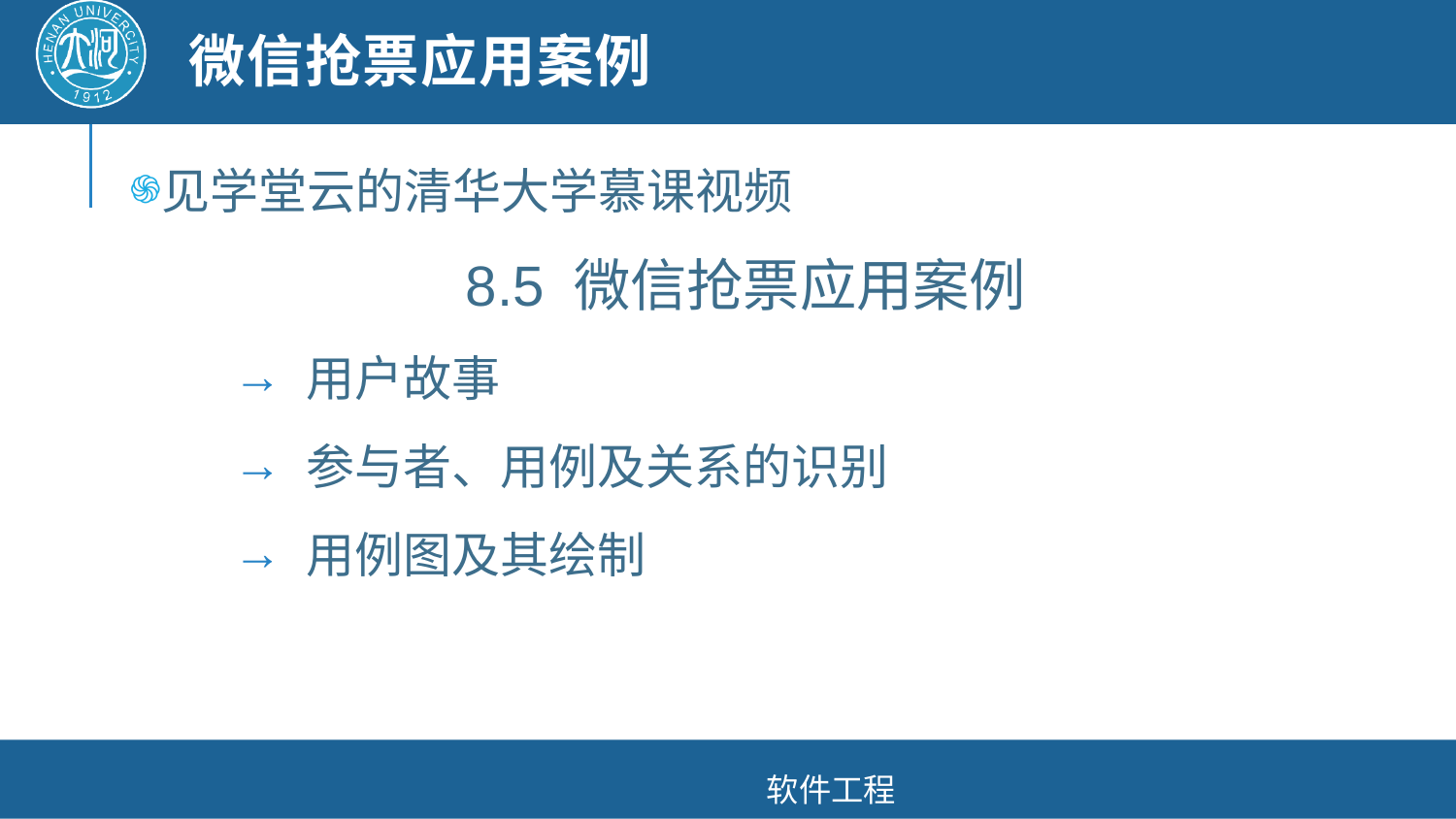

# 微信抢票应用案例
见学堂云的清华大学慕课视频
8.5 微信抢票应用案例
用户故事
参与者、用例及关系的识别
用例图及其绘制

软件工程
57